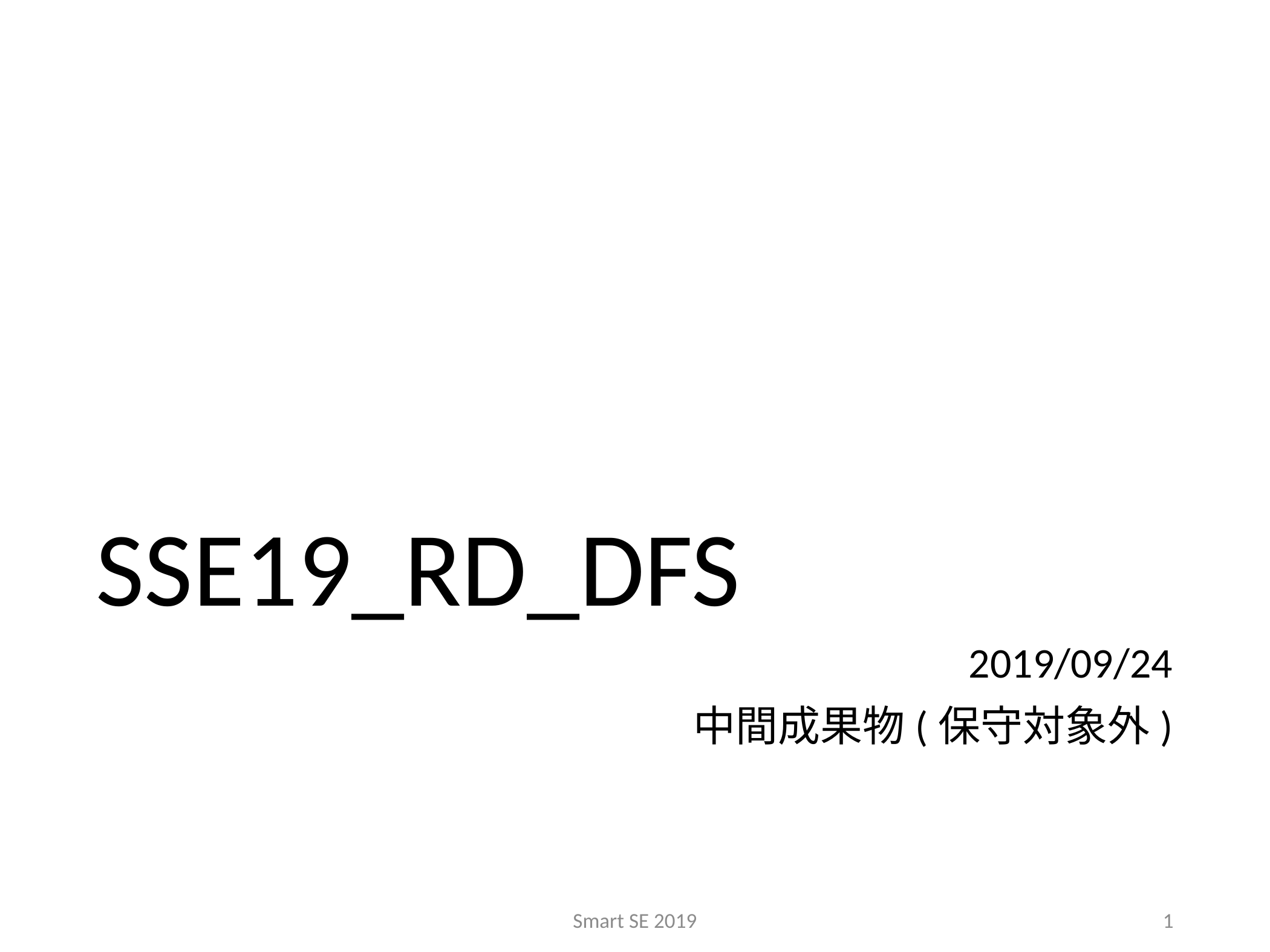

# SSE19_RD_DFS
2019/09/24
中間成果物(保守対象外)
Smart SE 2019
1